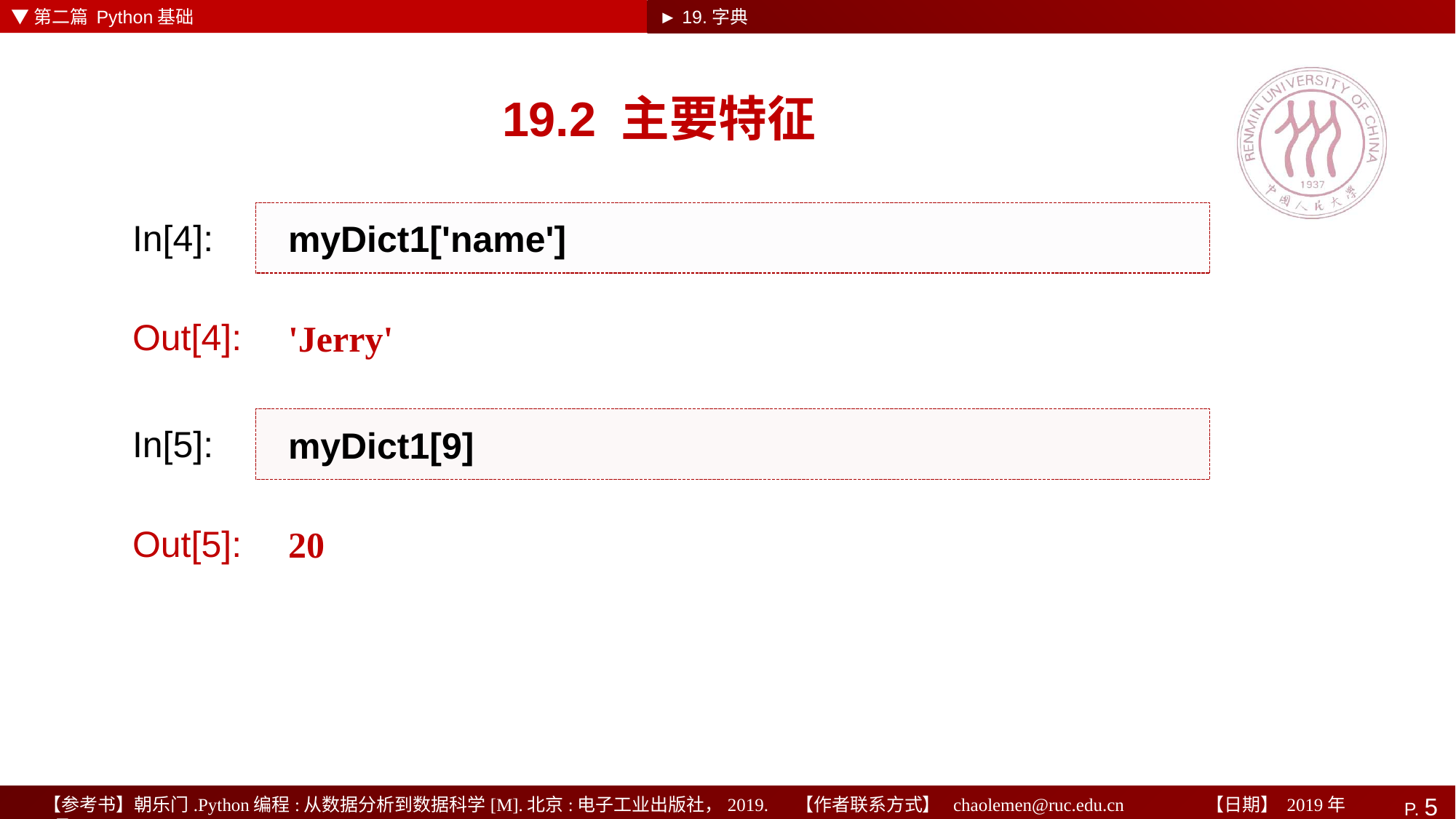

▼第二篇 Python基础
► 19.字典
# 19.2 主要特征
myDict1['name']
In[4]:
'Jerry'
Out[4]:
myDict1[9]
In[5]:
20
Out[5]: